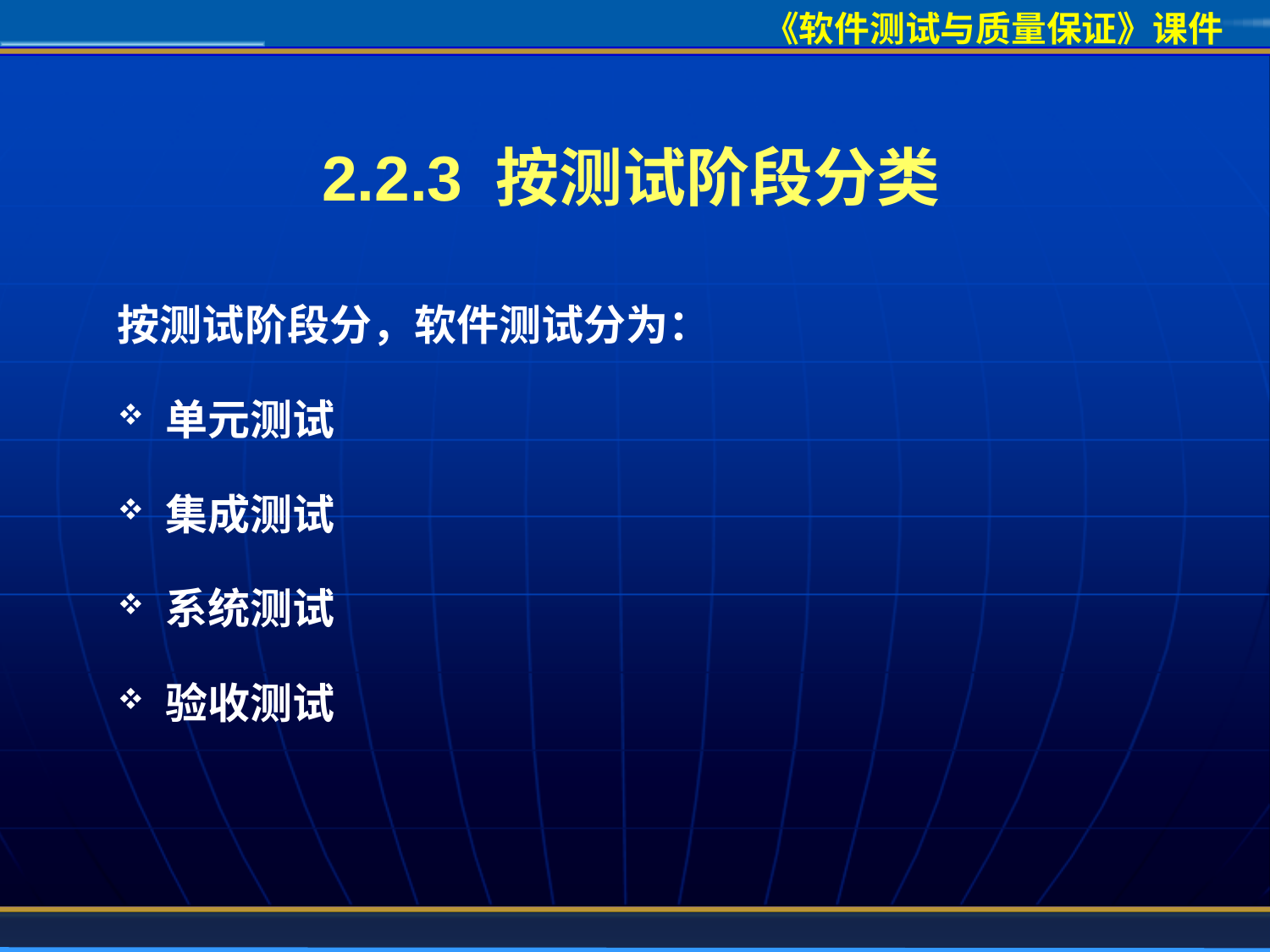

# 2.2.3 按测试阶段分类
按测试阶段分，软件测试分为：
单元测试
集成测试
系统测试
验收测试